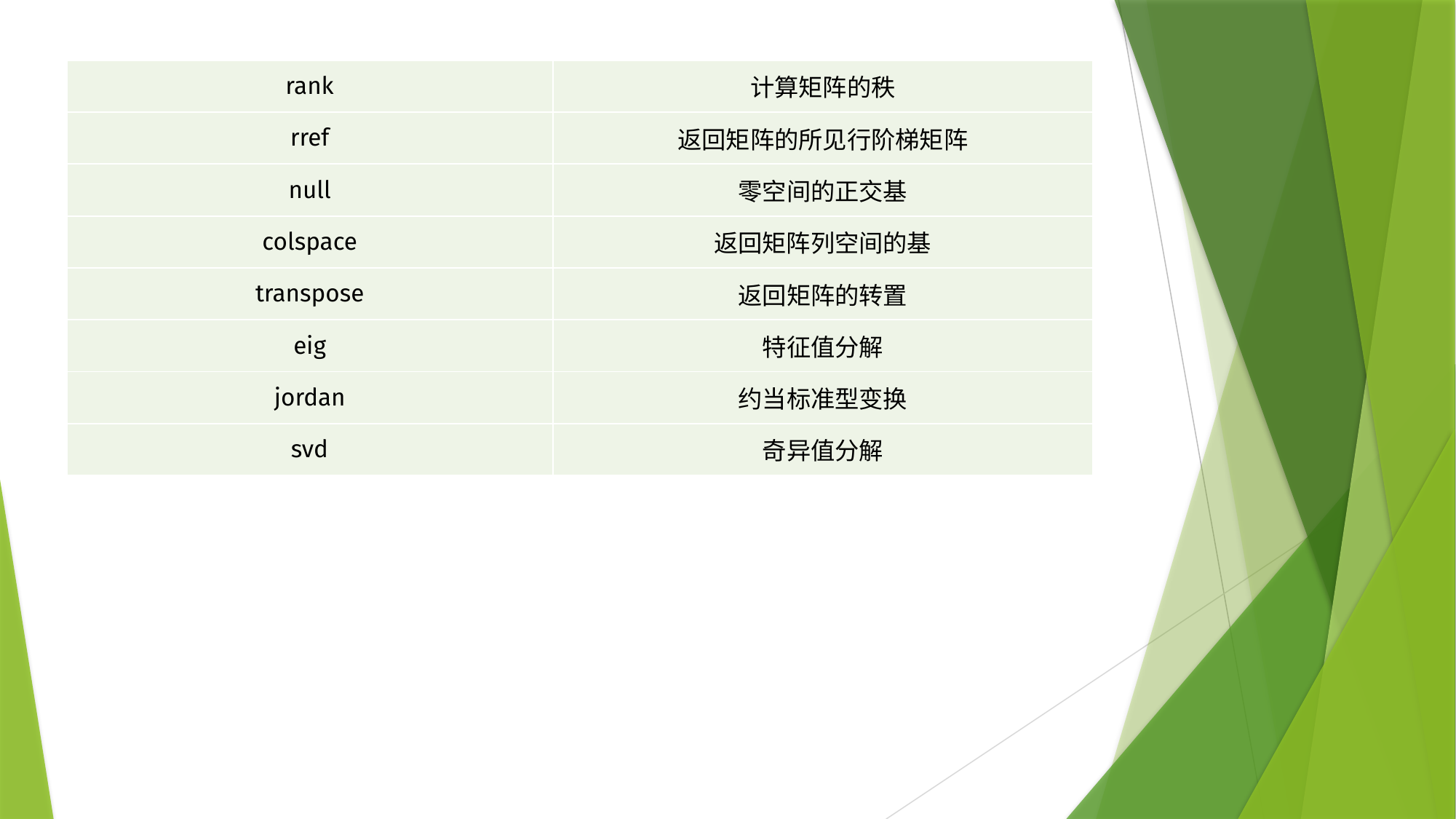

| rank | 计算矩阵的秩 |
| --- | --- |
| rref | 返回矩阵的所见行阶梯矩阵 |
| null | 零空间的正交基 |
| colspace | 返回矩阵列空间的基 |
| transpose | 返回矩阵的转置 |
| eig | 特征值分解 |
| jordan | 约当标准型变换 |
| svd | 奇异值分解 |